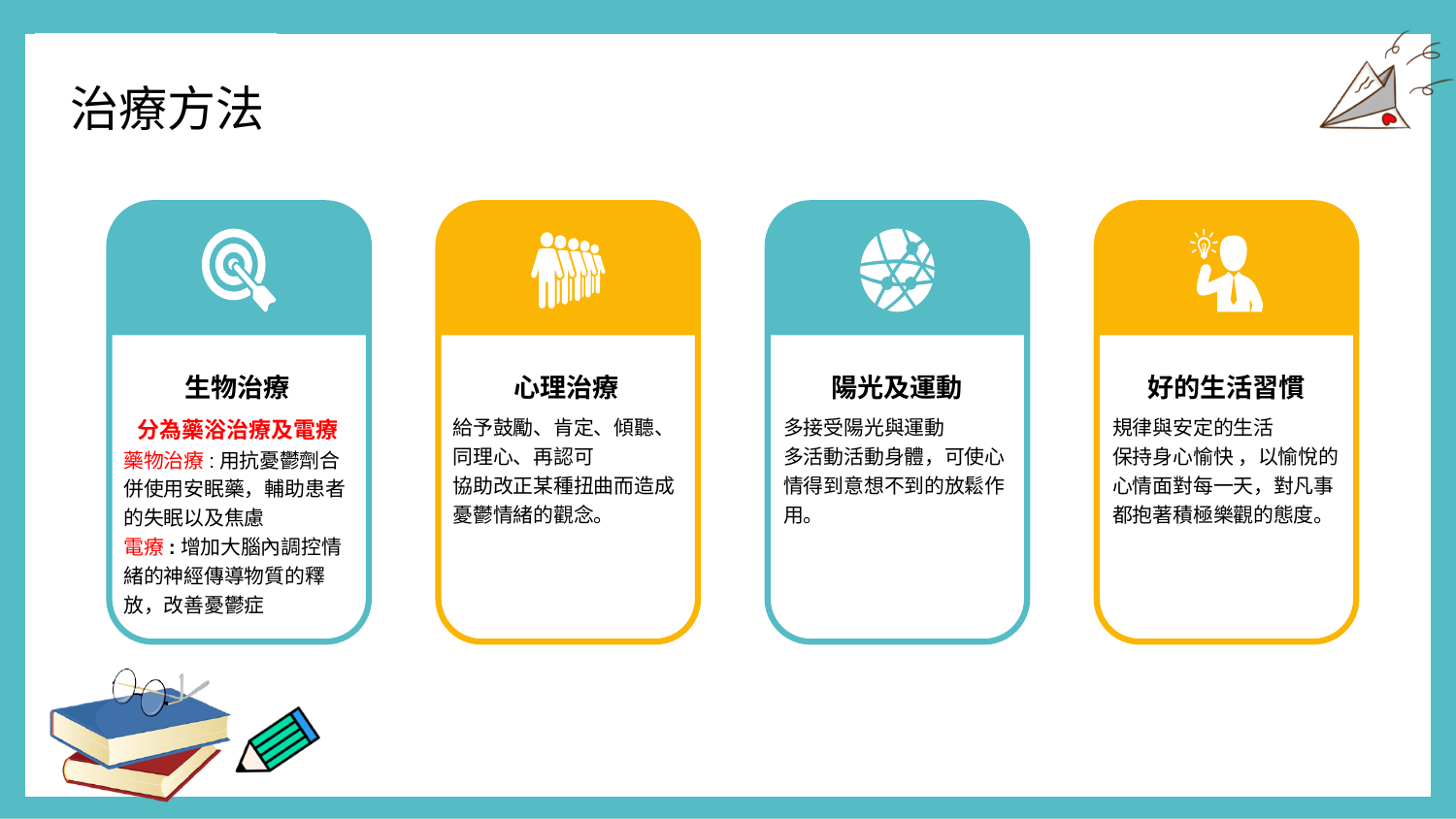

治療方法

生物治療
分為藥浴治療及電療
藥物治療:用抗憂鬱劑合併使用安眠藥，輔助患者的失眠以及焦慮
電療:增加大腦內調控情緒的神經傳導物質的釋放，改善憂鬱症

心理治療
給予鼓勵、肯定、傾聽、同理心、再認可
協助改正某種扭曲而造成憂鬱情緒的觀念。

陽光及運動
多接受陽光與運動
多活動活動身體，可使心 情得到意想不到的放鬆作用。

好的生活習慣
規律與安定的生活
保持身心愉快 ，以愉悅的心情面對每一天，對凡事都抱著積極樂觀的態度。